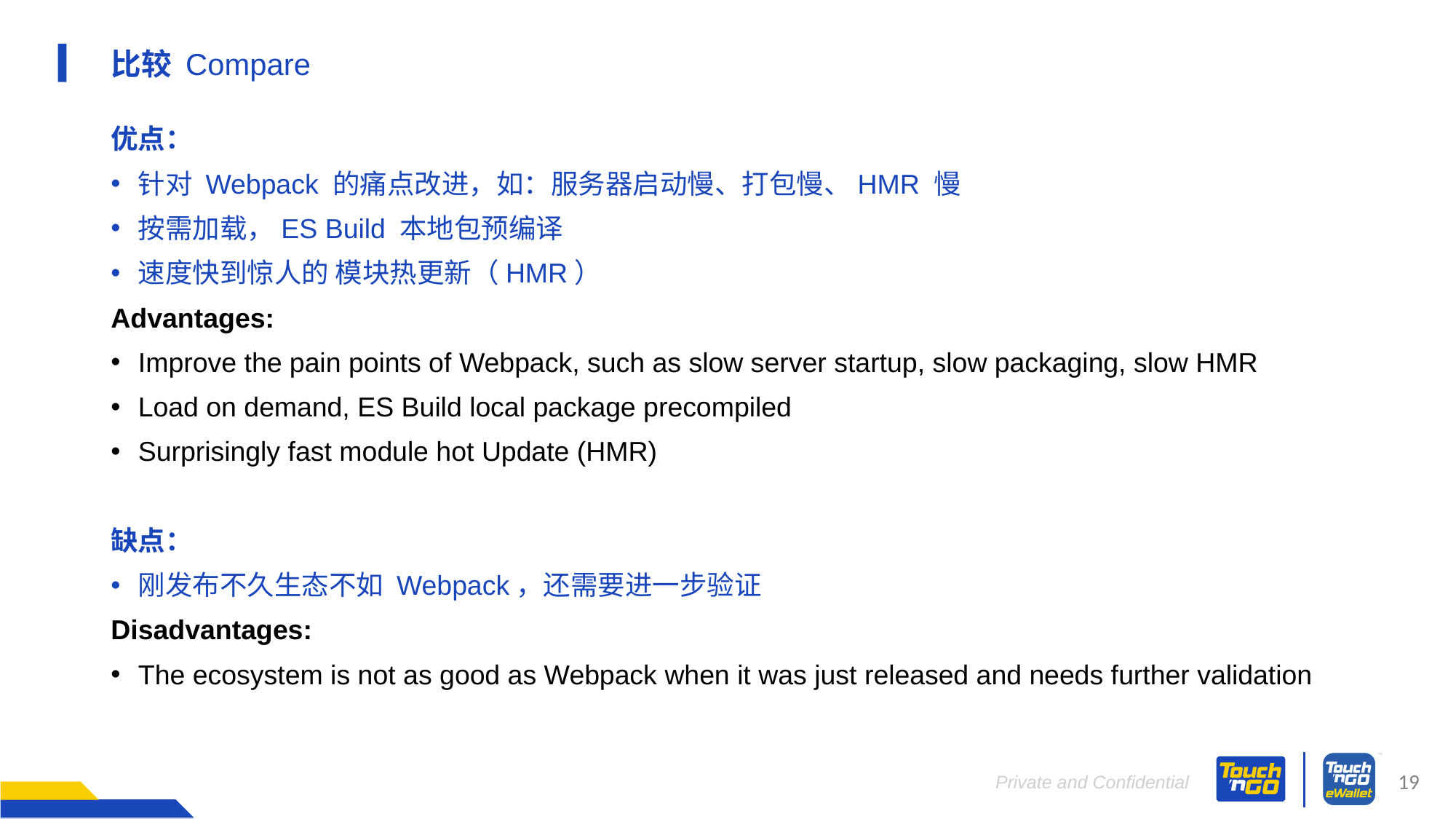

# 比较 Compare
优点：
针对 Webpack 的痛点改进，如：服务器启动慢、打包慢、HMR 慢
按需加载，ES Build 本地包预编译
速度快到惊人的 模块热更新（HMR）
Advantages:
Improve the pain points of Webpack, such as slow server startup, slow packaging, slow HMR
Load on demand, ES Build local package precompiled
Surprisingly fast module hot Update (HMR)

缺点：
刚发布不久生态不如 Webpack，还需要进一步验证
Disadvantages:
The ecosystem is not as good as Webpack when it was just released and needs further validation